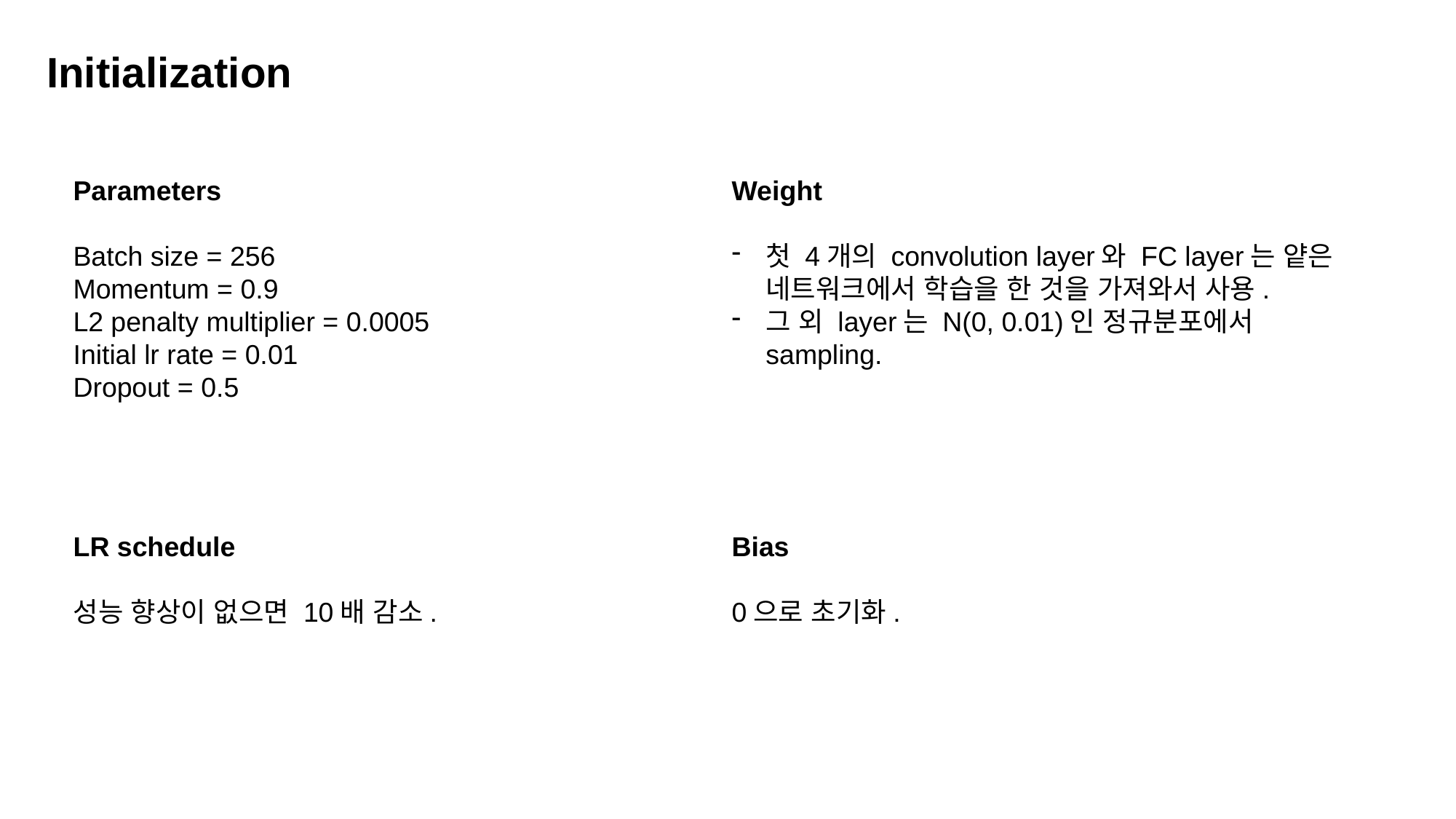

Initialization
Parameters

Batch size = 256
Momentum = 0.9
L2 penalty multiplier = 0.0005
Initial lr rate = 0.01
Dropout = 0.5
Weight

첫 4개의 convolution layer와 FC layer는 얕은 네트워크에서 학습을 한 것을 가져와서 사용.
그 외 layer는 N(0, 0.01)인 정규분포에서 sampling.
LR schedule

성능 향상이 없으면 10배 감소.
Bias

0으로 초기화.